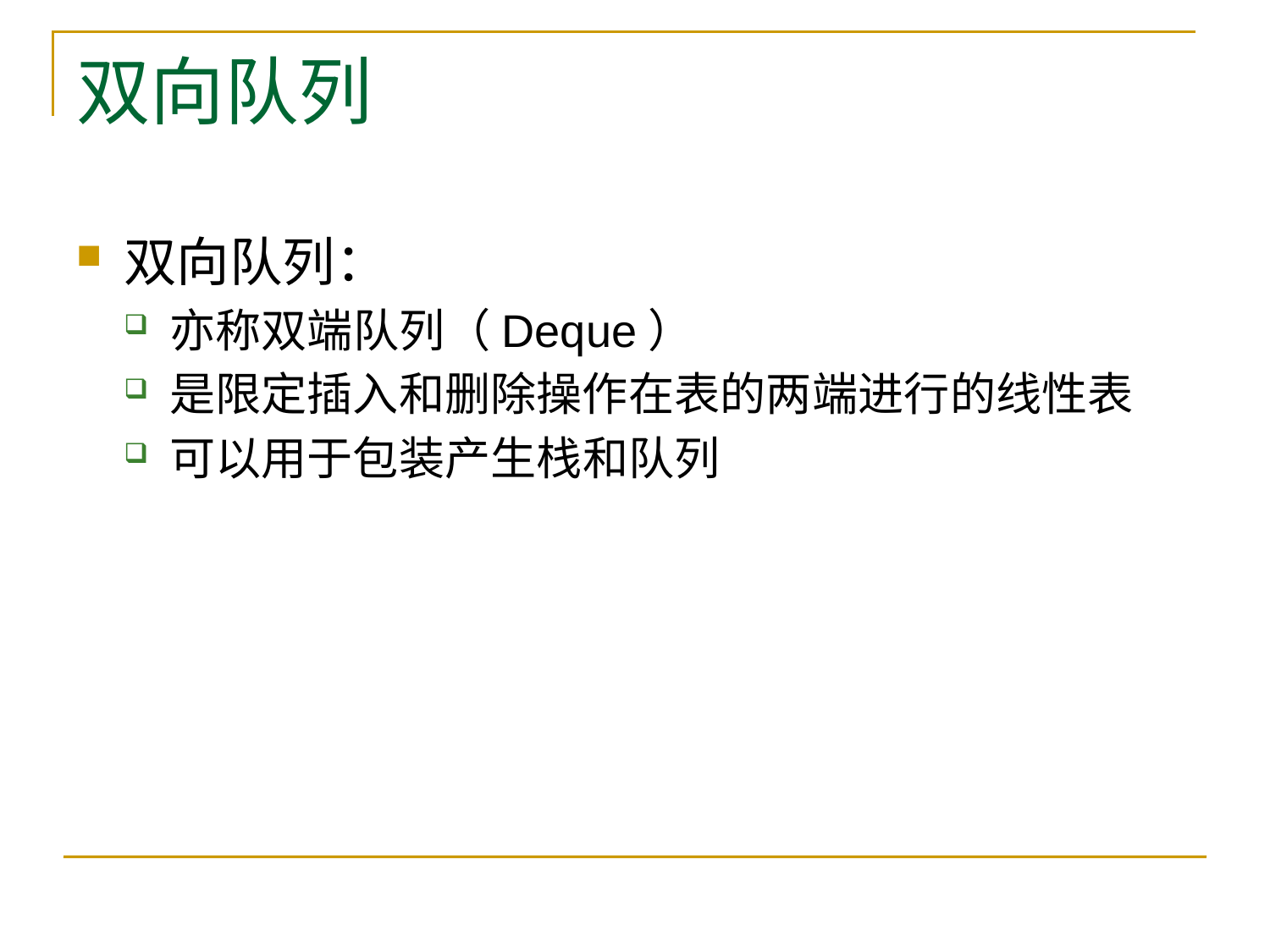

# 双向队列
双向队列：
亦称双端队列（Deque）
是限定插入和删除操作在表的两端进行的线性表
可以用于包装产生栈和队列